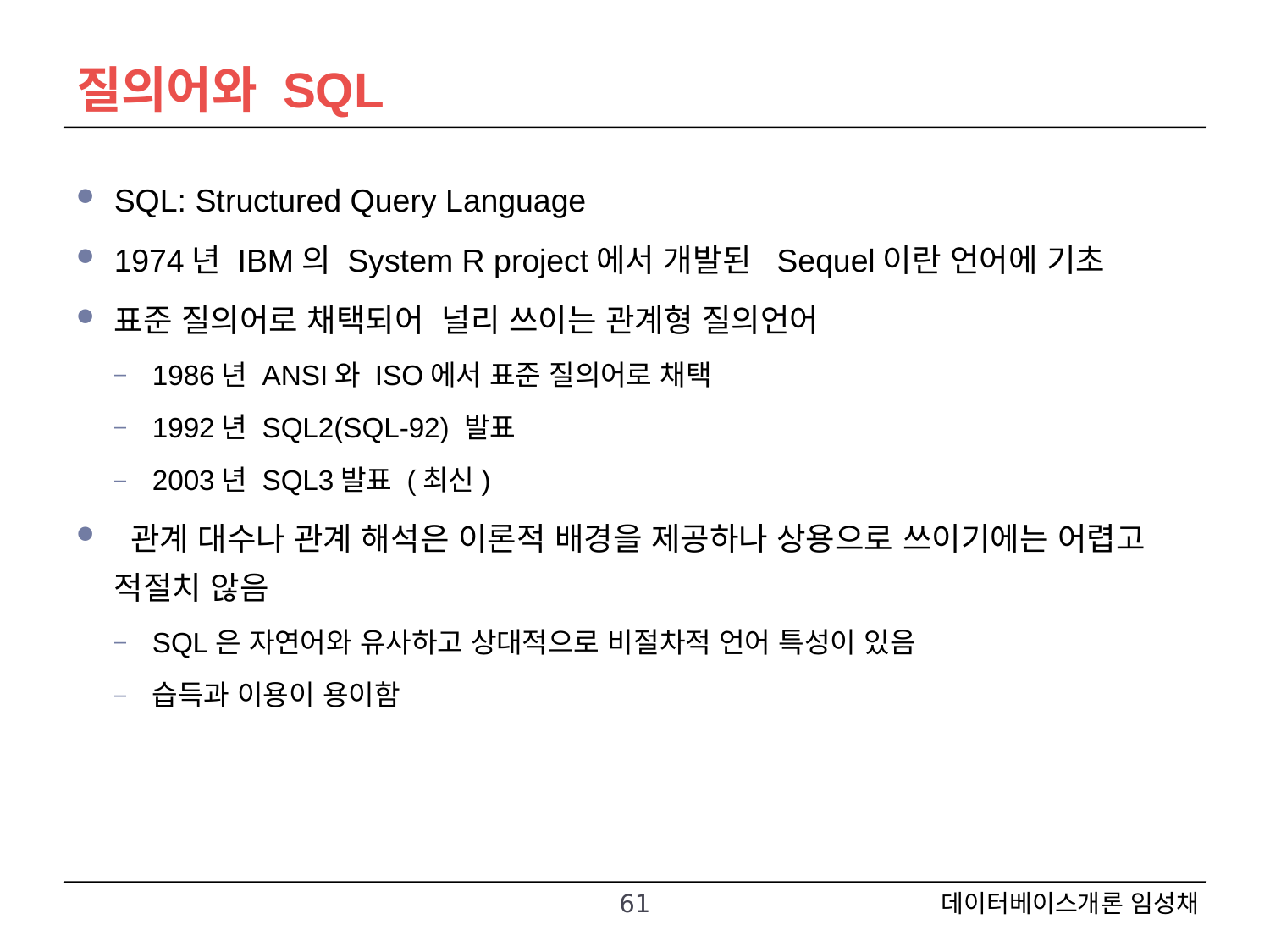

# 질의어와 SQL
SQL: Structured Query Language
1974년 IBM의 System R project에서 개발된  Sequel이란 언어에 기초
표준 질의어로 채택되어  널리 쓰이는 관계형 질의언어
1986년 ANSI와 ISO에서 표준 질의어로 채택
1992년 SQL2(SQL-92) 발표
2003년 SQL3발표 (최신)
 관계 대수나 관계 해석은 이론적 배경을 제공하나 상용으로 쓰이기에는 어렵고 적절치 않음
SQL은 자연어와 유사하고 상대적으로 비절차적 언어 특성이 있음
습득과 이용이 용이함
61
데이터베이스개론 임성채